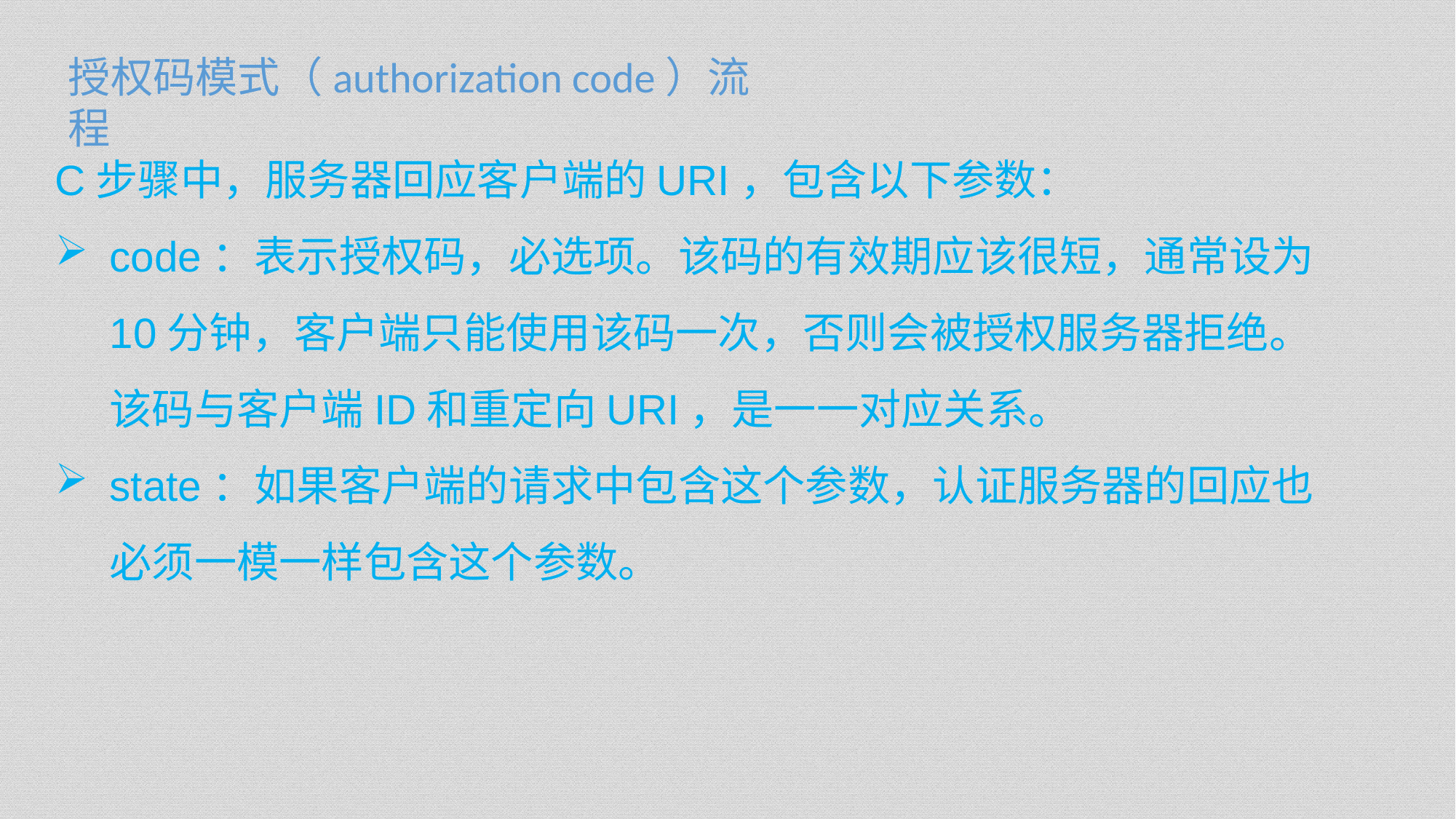

授权码模式（authorization code）流程
C步骤中，服务器回应客户端的URI，包含以下参数：
code：表示授权码，必选项。该码的有效期应该很短，通常设为10分钟，客户端只能使用该码一次，否则会被授权服务器拒绝。该码与客户端ID和重定向URI，是一一对应关系。
state：如果客户端的请求中包含这个参数，认证服务器的回应也必须一模一样包含这个参数。